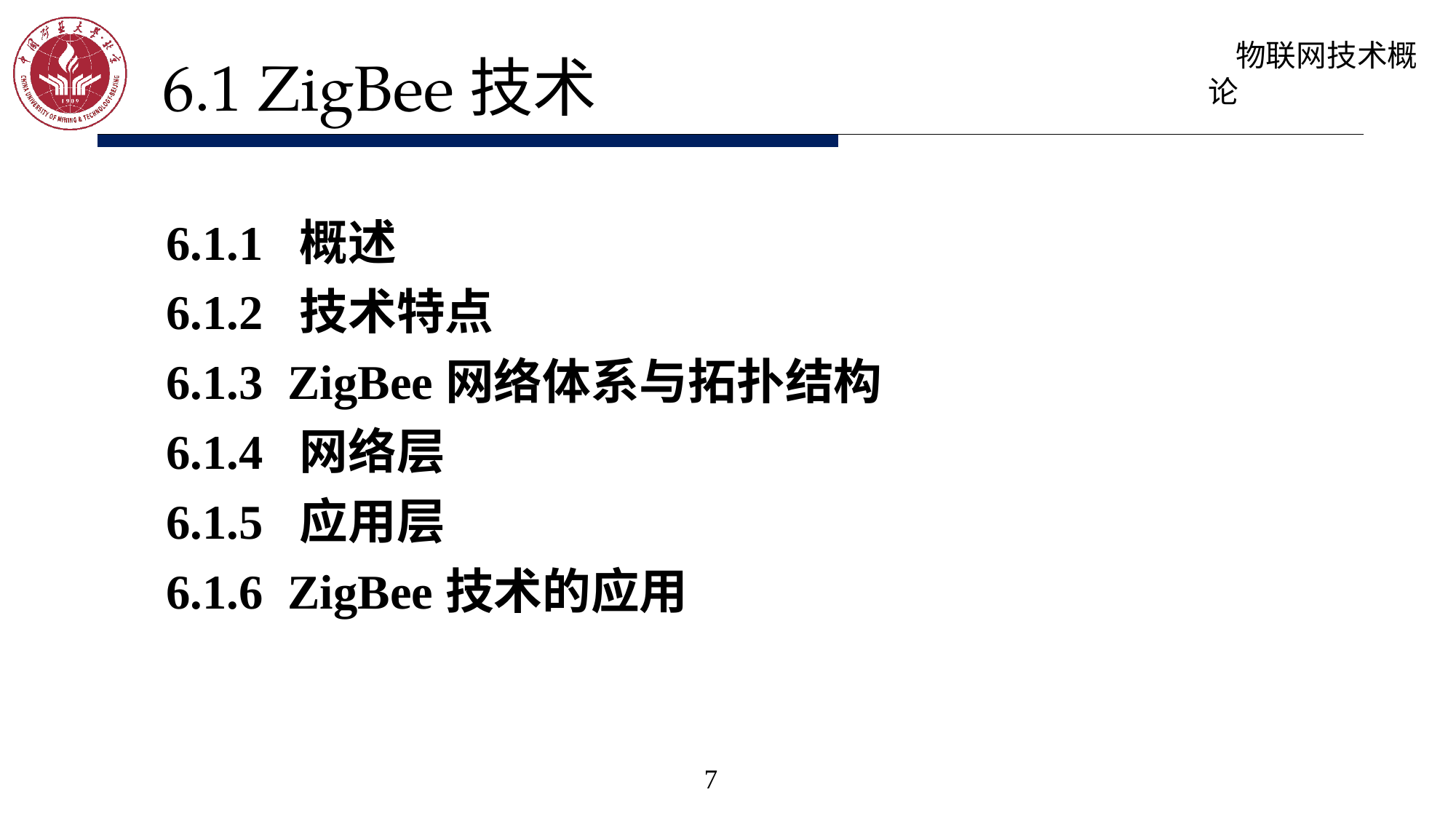

6.1 ZigBee技术
6.1.1  概述
6.1.2  技术特点
6.1.3  ZigBee网络体系与拓扑结构
6.1.4  网络层
6.1.5  应用层
6.1.6  ZigBee技术的应用
7